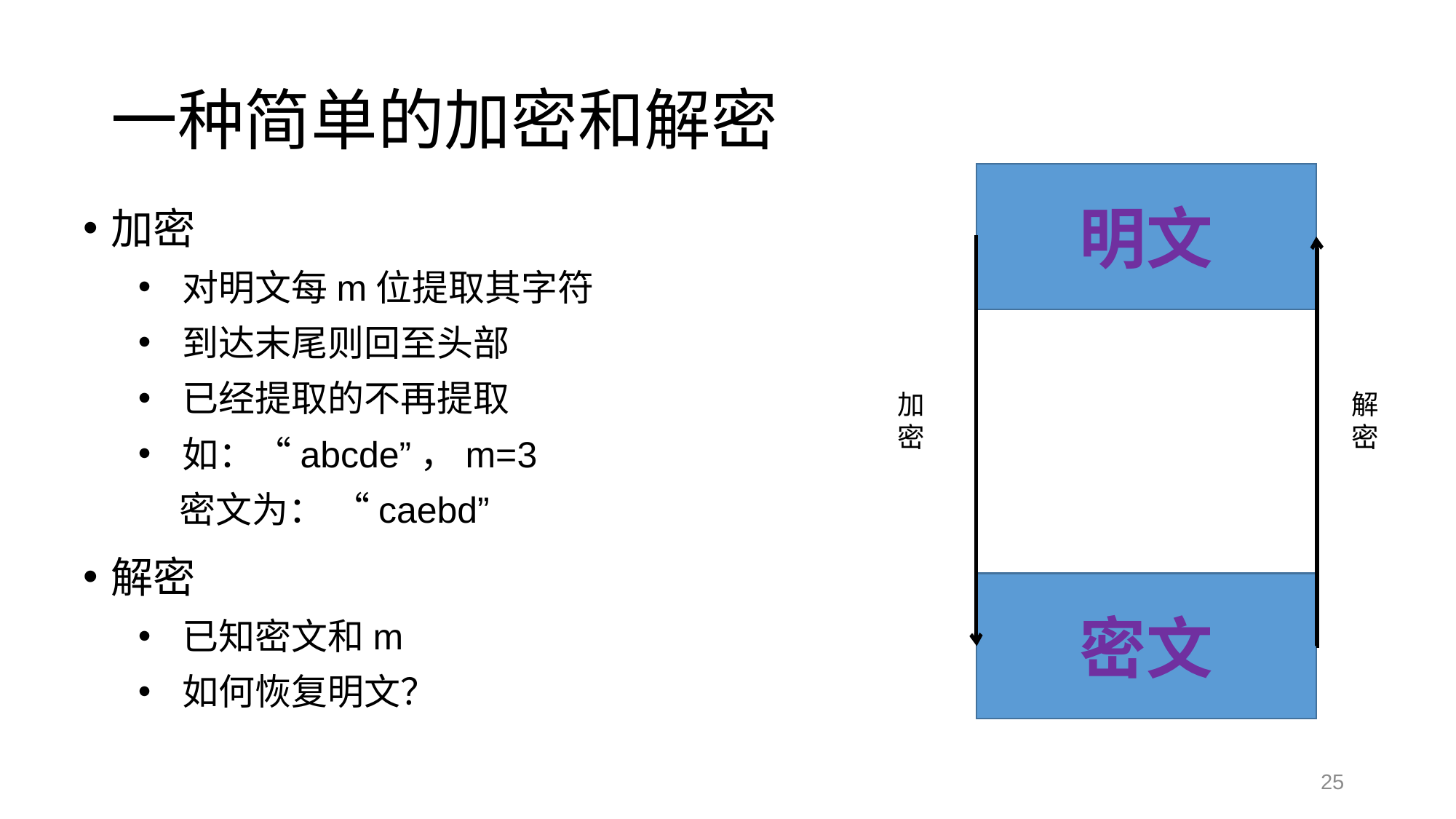

# 一种简单的加密和解密
明文
加密
 对明文每m位提取其字符
 到达末尾则回至头部
 已经提取的不再提取
 如：“abcde”，m=3
    密文为： “caebd”
解密
 已知密文和m
 如何恢复明文？
加
密
解
密
密文
25